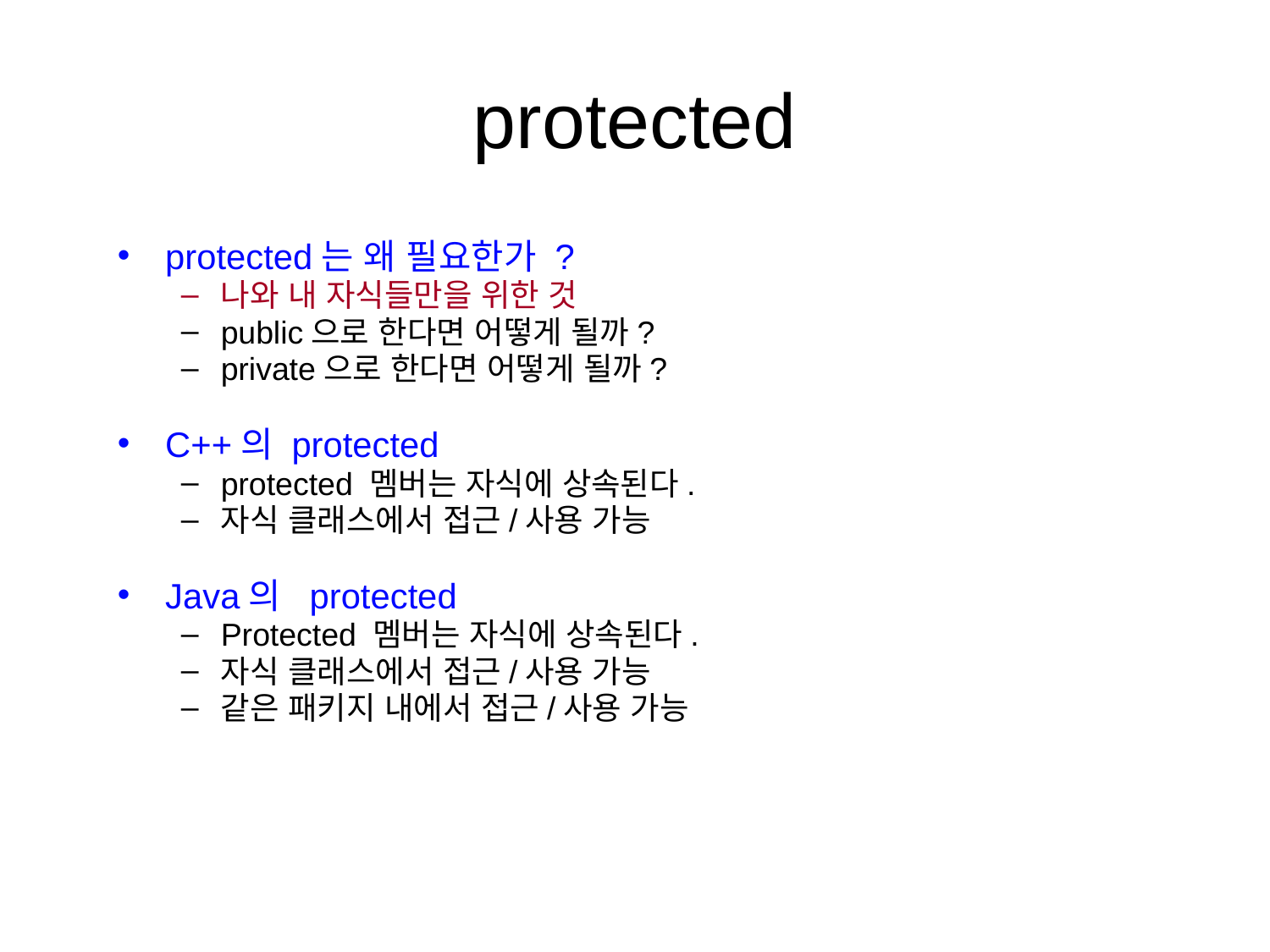

# protected
protected는 왜 필요한가 ?
나와 내 자식들만을 위한 것
public으로 한다면 어떻게 될까?
private으로 한다면 어떻게 될까?

C++의 protected
protected 멤버는 자식에 상속된다.
자식 클래스에서 접근/사용 가능

Java의  protected
Protected 멤버는 자식에 상속된다.
자식 클래스에서 접근/사용 가능
같은 패키지 내에서 접근/사용 가능